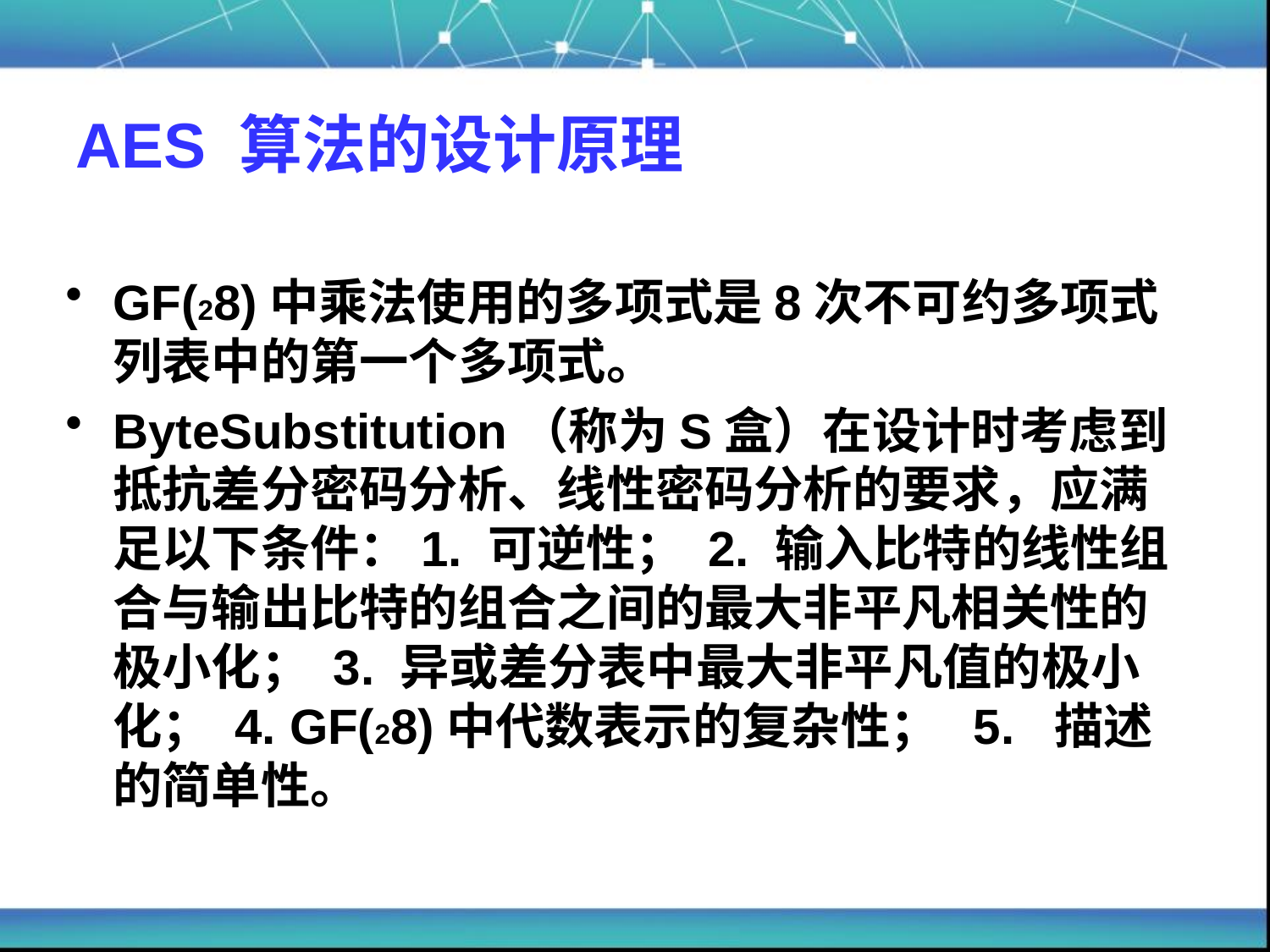

# AES 算法的设计原理
GF(28)中乘法使用的多项式是8次不可约多项式列表中的第一个多项式。
ByteSubstitution（称为S盒）在设计时考虑到抵抗差分密码分析、线性密码分析的要求，应满足以下条件：1. 可逆性； 2. 输入比特的线性组合与输出比特的组合之间的最大非平凡相关性的极小化； 3. 异或差分表中最大非平凡值的极小化； 4. GF(28)中代数表示的复杂性；  5.  描述的简单性。